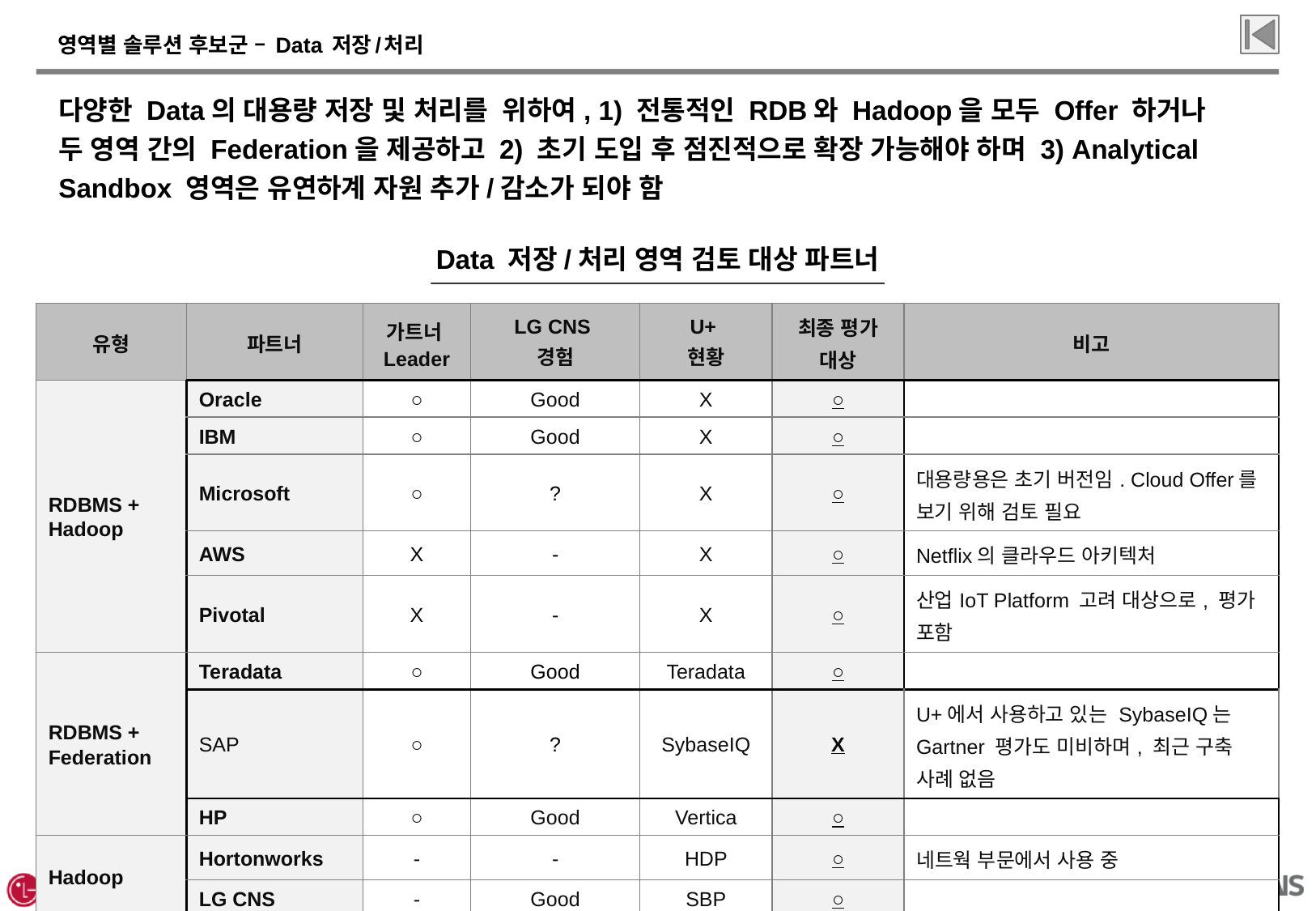

# 영역별 솔루션 후보군 – Data 저장/처리
다양한 Data의 대용량 저장 및 처리를  위하여, 1) 전통적인 RDB와 Hadoop을 모두 Offer 하거나
두 영역 간의 Federation을 제공하고 2) 초기 도입 후 점진적으로 확장 가능해야 하며 3) Analytical Sandbox 영역은 유연하계 자원 추가/감소가 되야 함

Data 저장/처리 영역 검토 대상 파트너

| 유형 | 파트너 | 가트너 Leader | LG CNS 경험 | U+ 현황 | 최종 평가 대상 | 비고 |
| --- | --- | --- | --- | --- | --- | --- |
| RDBMS + Hadoop | Oracle | ○ | Good | X | ○ |  |
|  | IBM | ○ | Good | X | ○ |  |
|  | Microsoft | ○ | ? | X | ○ | 대용량용은 초기 버전임. Cloud Offer를 보기 위해 검토 필요 |
|  | AWS | X | - | X | ○ | Netflix의 클라우드 아키텍처 |
|  | Pivotal | X | - | X | ○ | 산업IoT Platform 고려 대상으로, 평가 포함 |
| RDBMS + Federation | Teradata | ○ | Good | Teradata | ○ |  |
|  | SAP | ○ | ? | SybaseIQ | X | U+에서 사용하고 있는 SybaseIQ는 Gartner 평가도 미비하며, 최근 구축 사례 없음 |
|  | HP | ○ | Good | Vertica | ○ |  |
| Hadoop | Hortonworks | - | - | HDP | ○ | 네트웍 부문에서 사용 중 |
|  | LG CNS | - | Good | SBP | ○ |  |